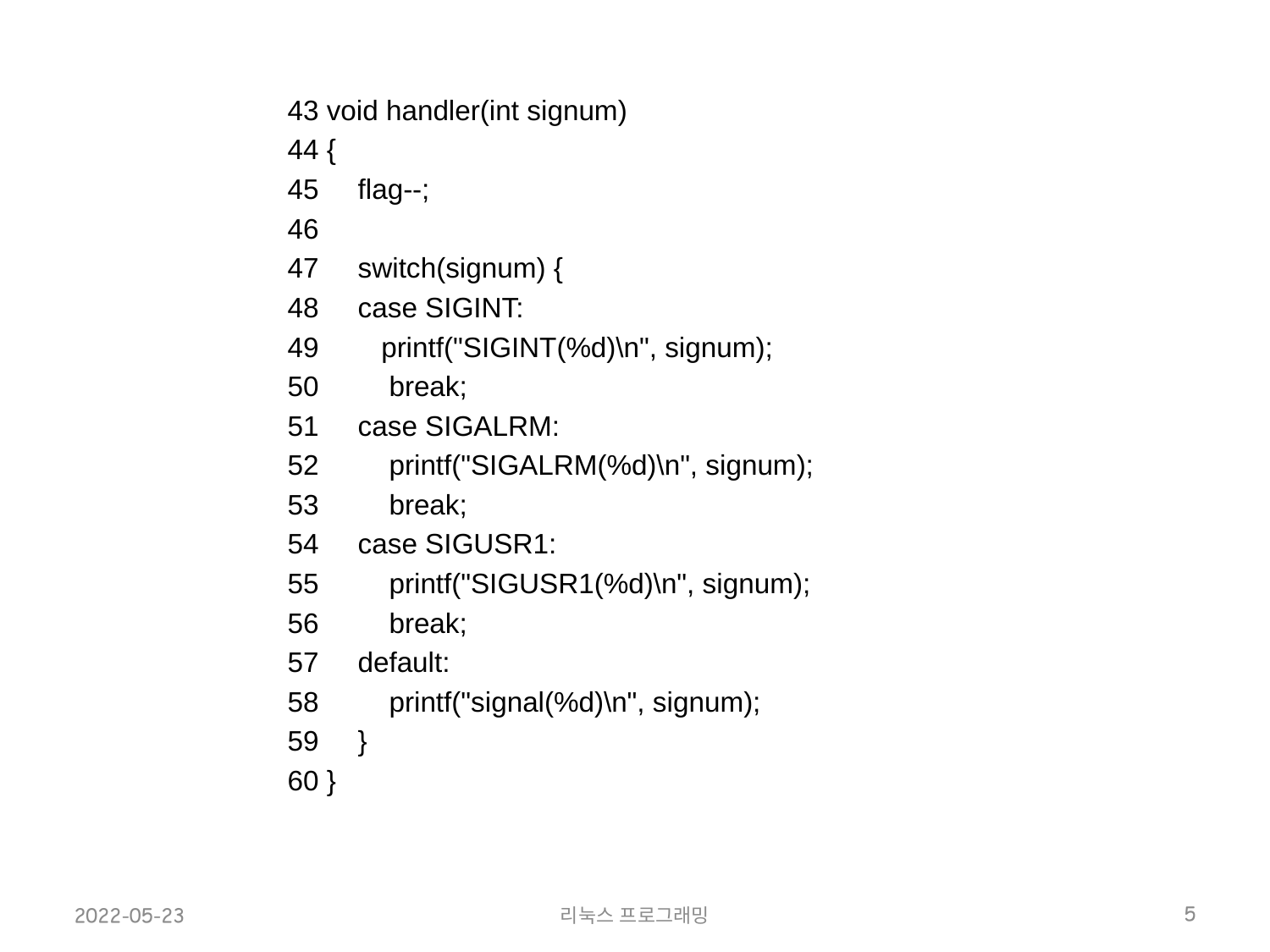

43 void handler(int signum)
44 {
45     flag--;
46
47     switch(signum) {
48     case SIGINT:
49        printf("SIGINT(%d)\n", signum);
50         break;
51     case SIGALRM:
52         printf("SIGALRM(%d)\n", signum);
53         break;
54     case SIGUSR1:
55         printf("SIGUSR1(%d)\n", signum);
56         break;
57     default:
58         printf("signal(%d)\n", signum);
59     }
60 }
2022-05-23
리눅스 프로그래밍
5